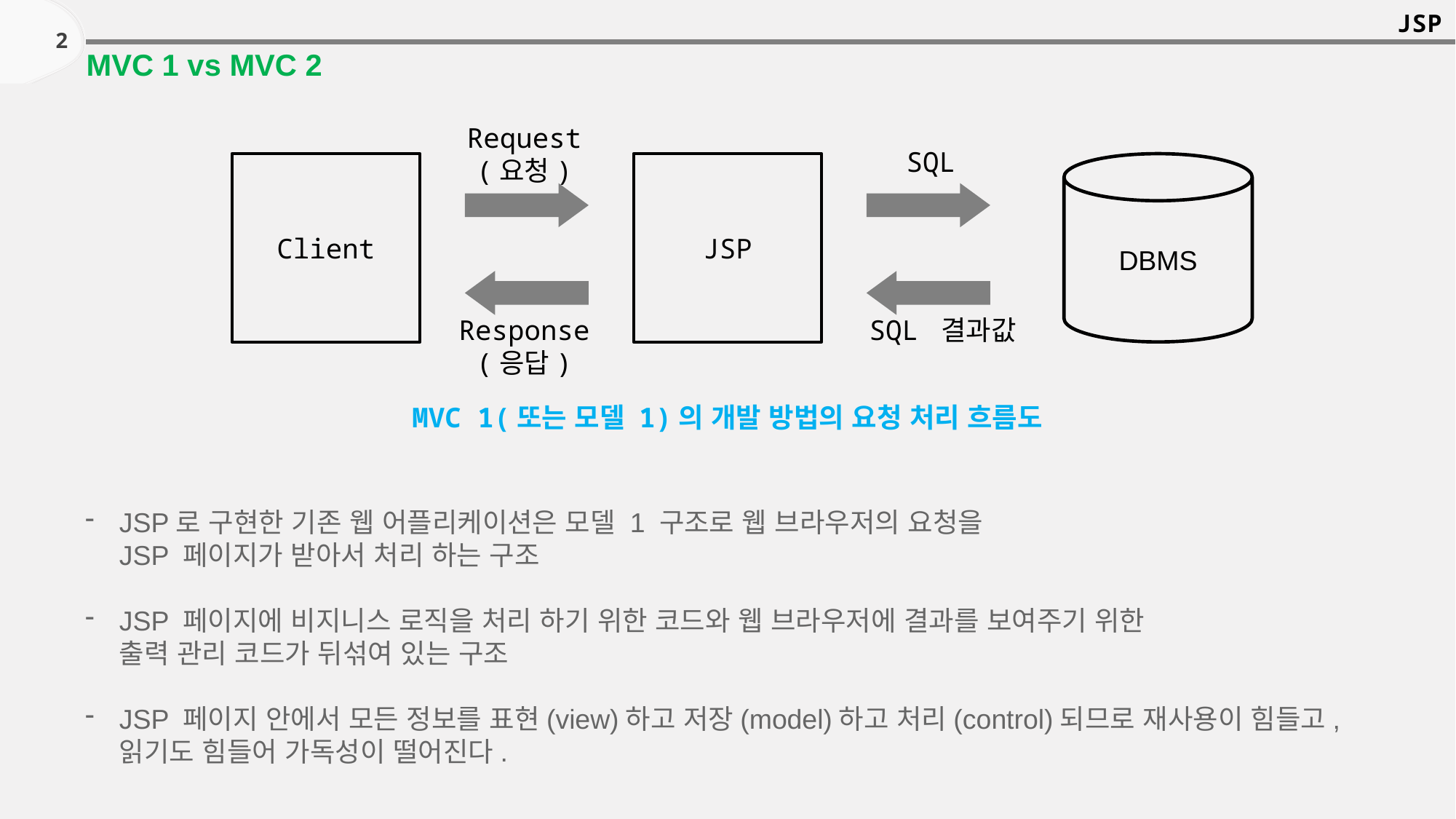

JSP
2
MVC 1 vs MVC 2
Request
(요청)
SQL
DBMS
Client
JSP

Response
(응답)
SQL 결과값
MVC 1(또는 모델 1)의 개발 방법의 요청 처리 흐름도
JSP로 구현한 기존 웹 어플리케이션은 모델 1 구조로 웹 브라우저의 요청을
JSP 페이지가 받아서 처리 하는 구조

JSP 페이지에 비지니스 로직을 처리 하기 위한 코드와 웹 브라우저에 결과를 보여주기 위한
출력 관리 코드가 뒤섞여 있는 구조

JSP 페이지 안에서 모든 정보를 표현(view)하고 저장(model)하고 처리(control)되므로 재사용이 힘들고,
읽기도 힘들어 가독성이 떨어진다.